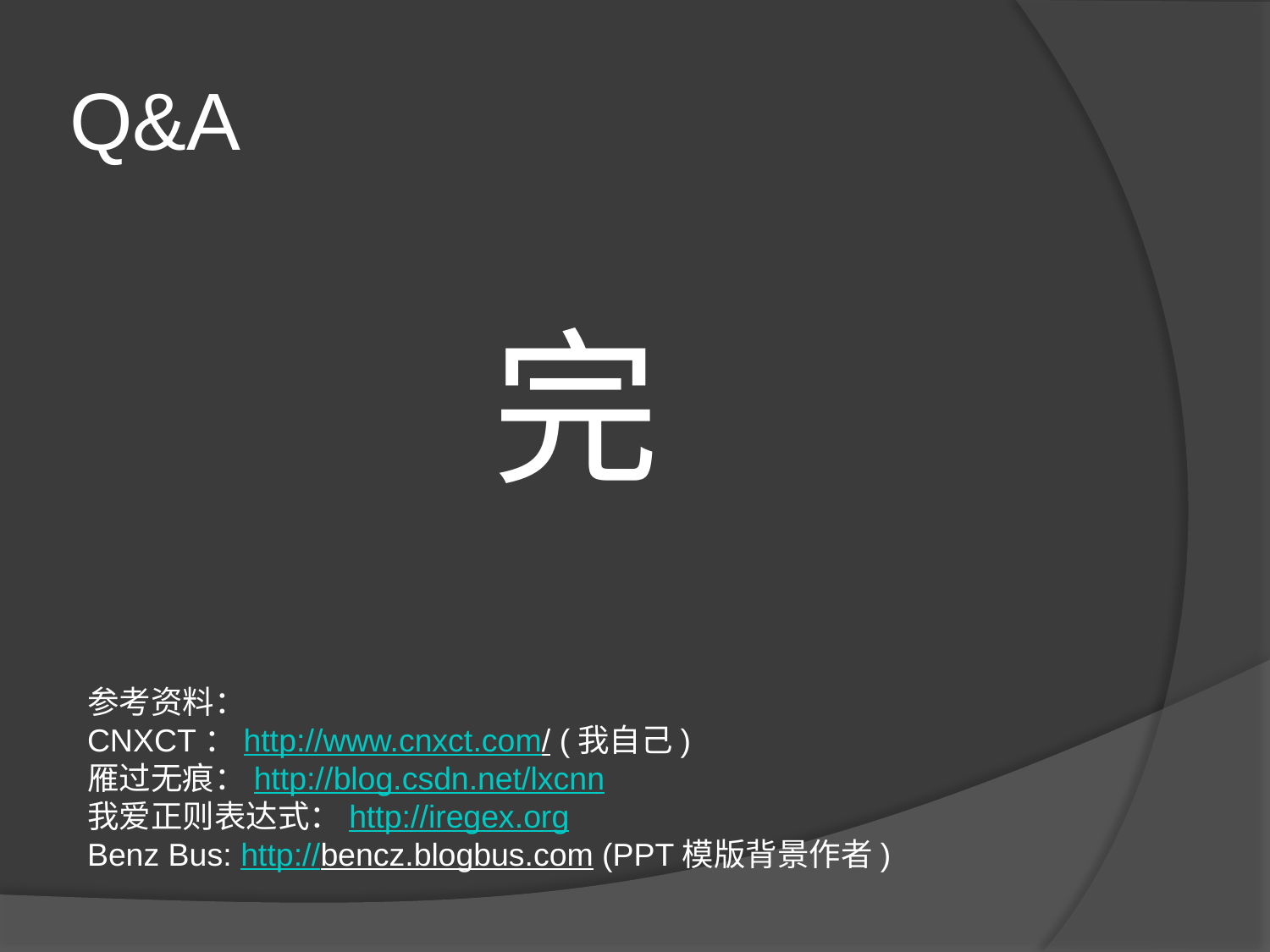

# Q&A
完
参考资料：
CNXCT：http://www.cnxct.com/ (我自己)
雁过无痕：http://blog.csdn.net/lxcnn
我爱正则表达式：http://iregex.org
Benz Bus: http://bencz.blogbus.com (PPT模版背景作者)